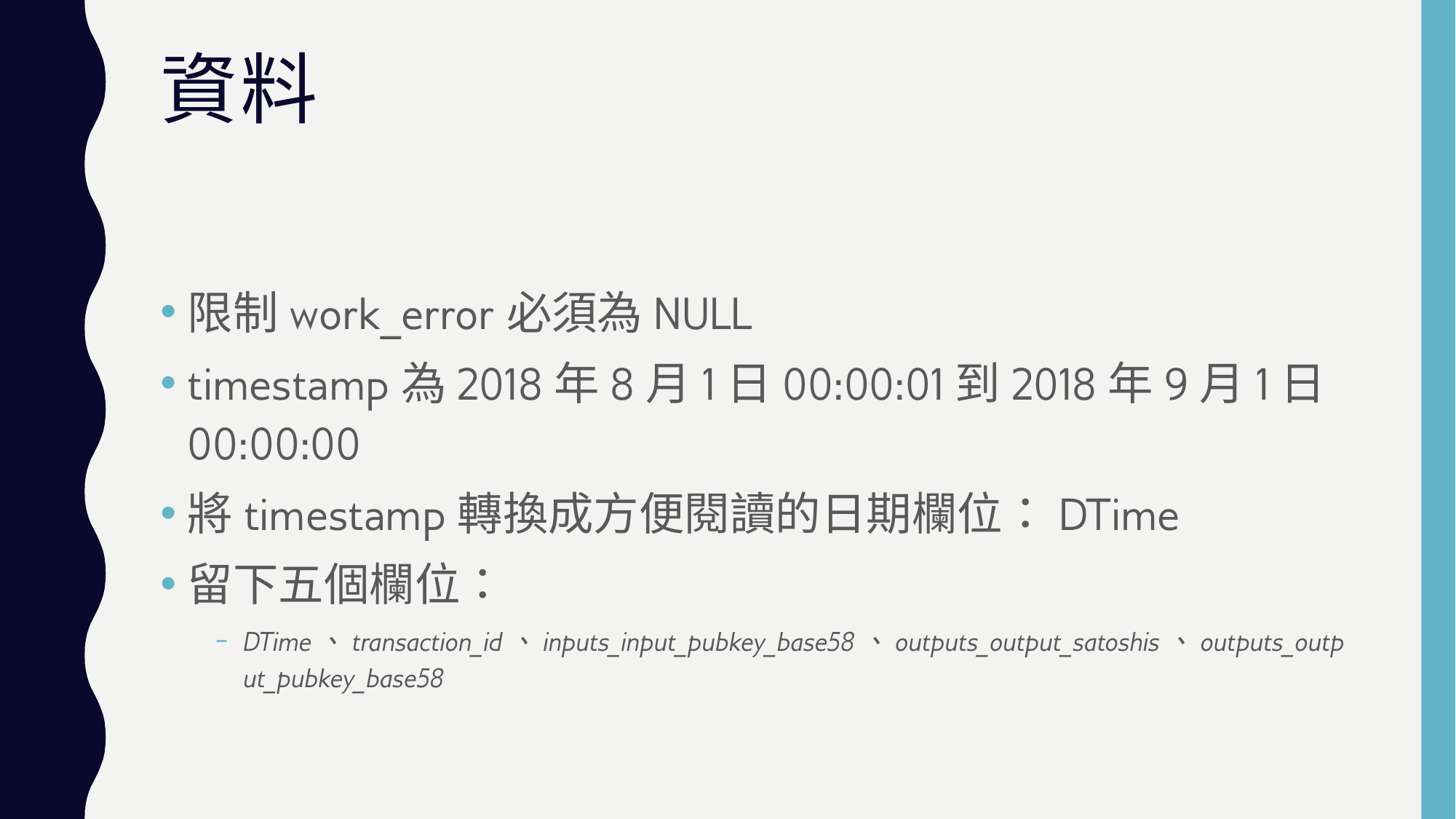

# 資料
限制work_error必須為NULL
timestamp為2018年8月1日00:00:01到2018年9月1日00:00:00
將timestamp轉換成方便閱讀的日期欄位：DTime
留下五個欄位：
DTime、transaction_id、inputs_input_pubkey_base58、outputs_output_satoshis、outputs_output_pubkey_base58